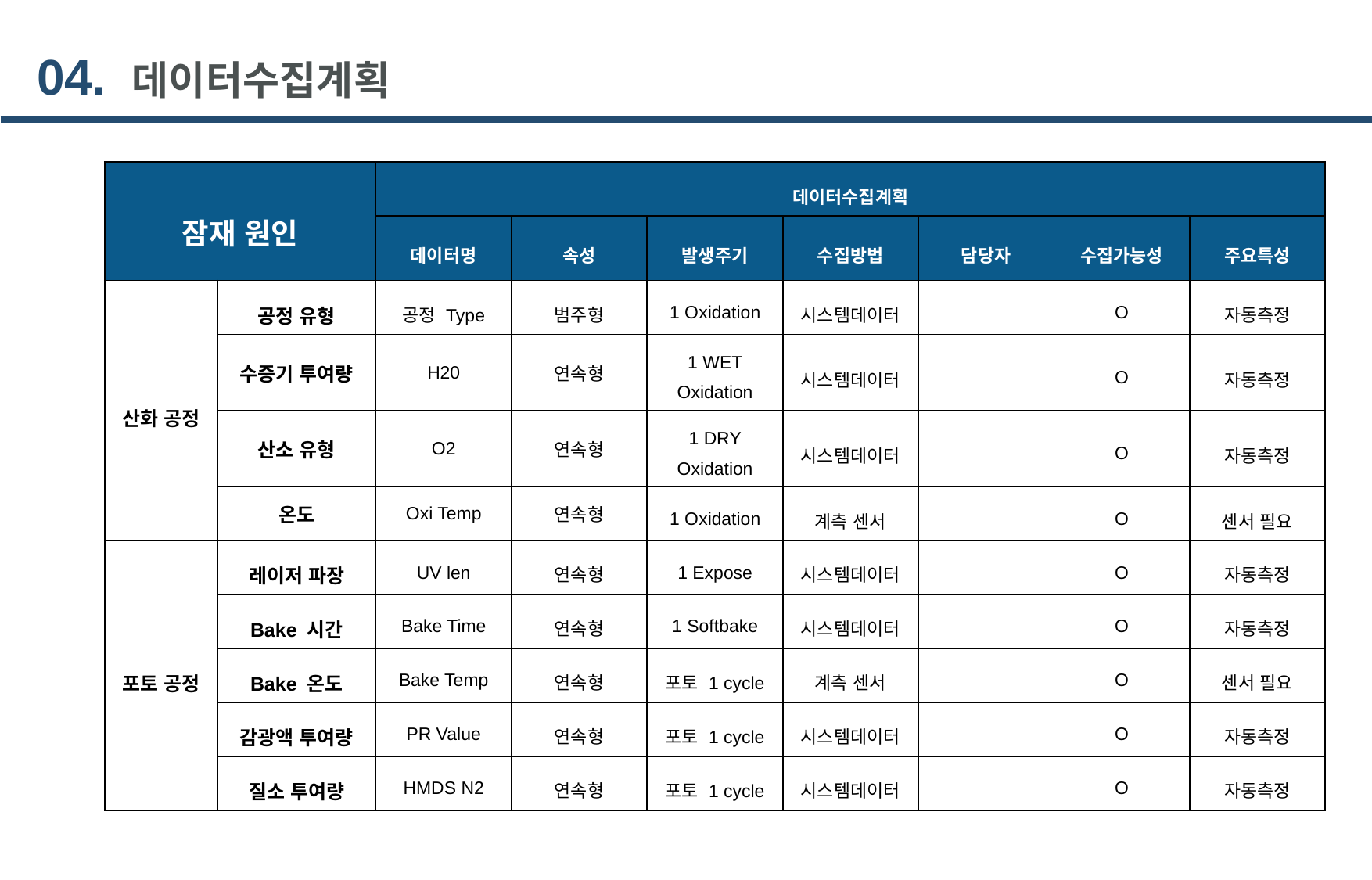

04. 데이터수집계획
| 잠재 원인 |  | 데이터수집계획 |  |  |  |  |  |  |
| --- | --- | --- | --- | --- | --- | --- | --- | --- |
|  |  | 데이터명 | 속성 | 발생주기 | 수집방법 | 담당자 | 수집가능성 | 주요특성 |
| 산화 공정 | 공정 유형 | 공정 Type | 범주형 | 1 Oxidation | 시스템데이터 |  | O | 자동측정 |
|  | 수증기 투여량 | H20 | 연속형 | 1 WET Oxidation | 시스템데이터 |  | O | 자동측정 |
|  | 산소 유형 | O2 | 연속형 | 1 DRY Oxidation | 시스템데이터 |  | O | 자동측정 |
|  | 온도 | Oxi Temp | 연속형 | 1 Oxidation | 계측 센서 |  | O | 센서 필요 |
| 포토 공정 | 레이저 파장 | UV len | 연속형 | 1 Expose | 시스템데이터 |  | O | 자동측정 |
| Softbake 시간 | Bake 시간 | Bake Time | 연속형 | 1 Softbake | 시스템데이터 |  | O | 자동측정 |
| Softbake 온도 | Bake 온도 | Bake Temp | 연속형 | 포토 1 cycle | 계측 센서 |  | O | 센서 필요 |
| PR(포토레지스트) 투여 량 | 감광액 투여량 | PR Value | 연속형 | 포토 1 cycle | 시스템데이터 |  | O | 자동측정 |
| HMDS N2 투여 량 | 질소 투여량 | HMDS N2 | 연속형 | 포토 1 cycle | 시스템데이터 |  | O | 자동측정 |